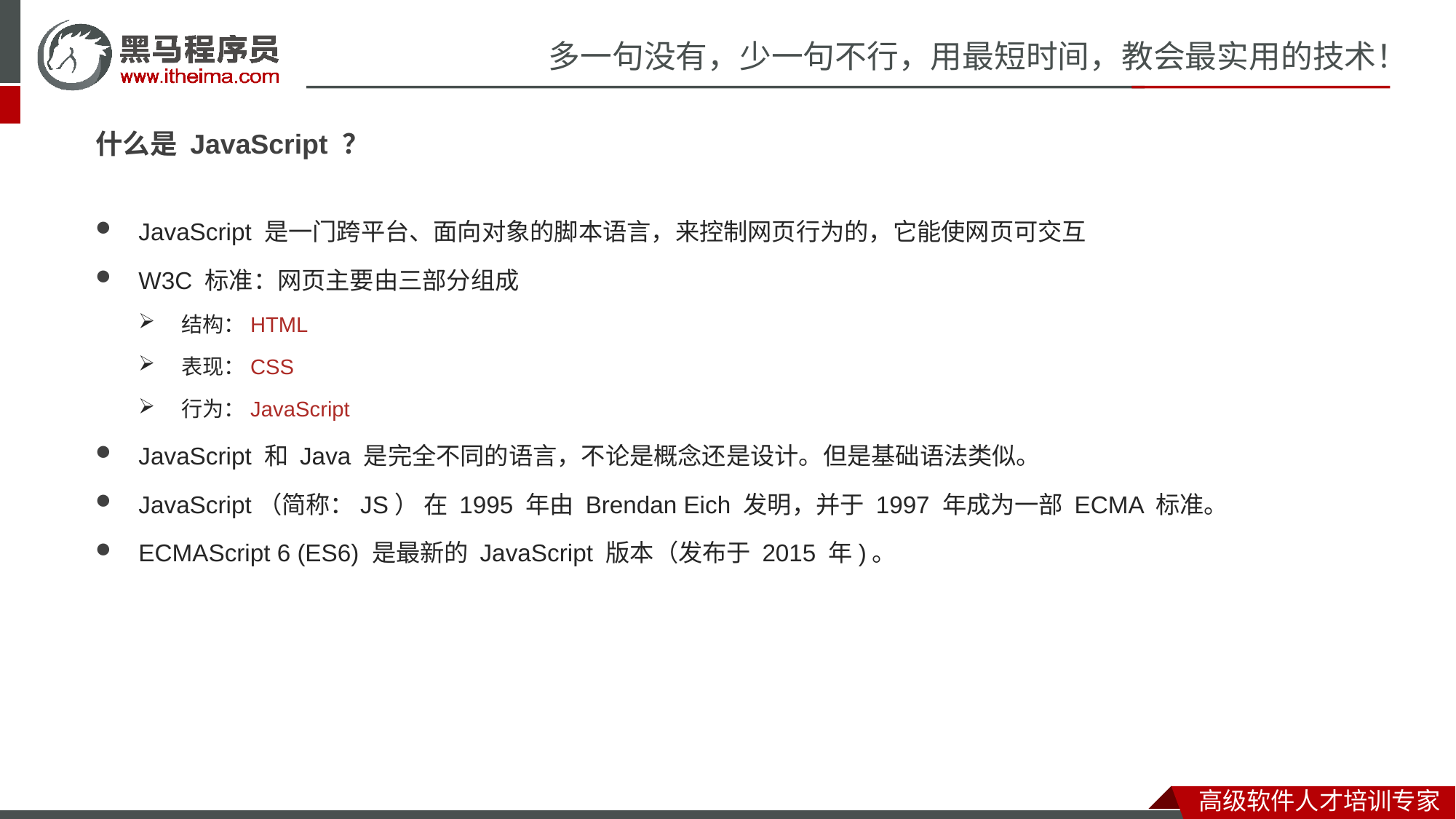

什么是 JavaScript ？
JavaScript 是一门跨平台、面向对象的脚本语言，来控制网页行为的，它能使网页可交互
W3C 标准：网页主要由三部分组成
结构：HTML
表现：CSS
行为：JavaScript
JavaScript 和 Java 是完全不同的语言，不论是概念还是设计。但是基础语法类似。
JavaScript（简称：JS） 在 1995 年由 Brendan Eich 发明，并于 1997 年成为一部 ECMA 标准。
ECMAScript 6 (ES6) 是最新的 JavaScript 版本（发布于 2015 年)。